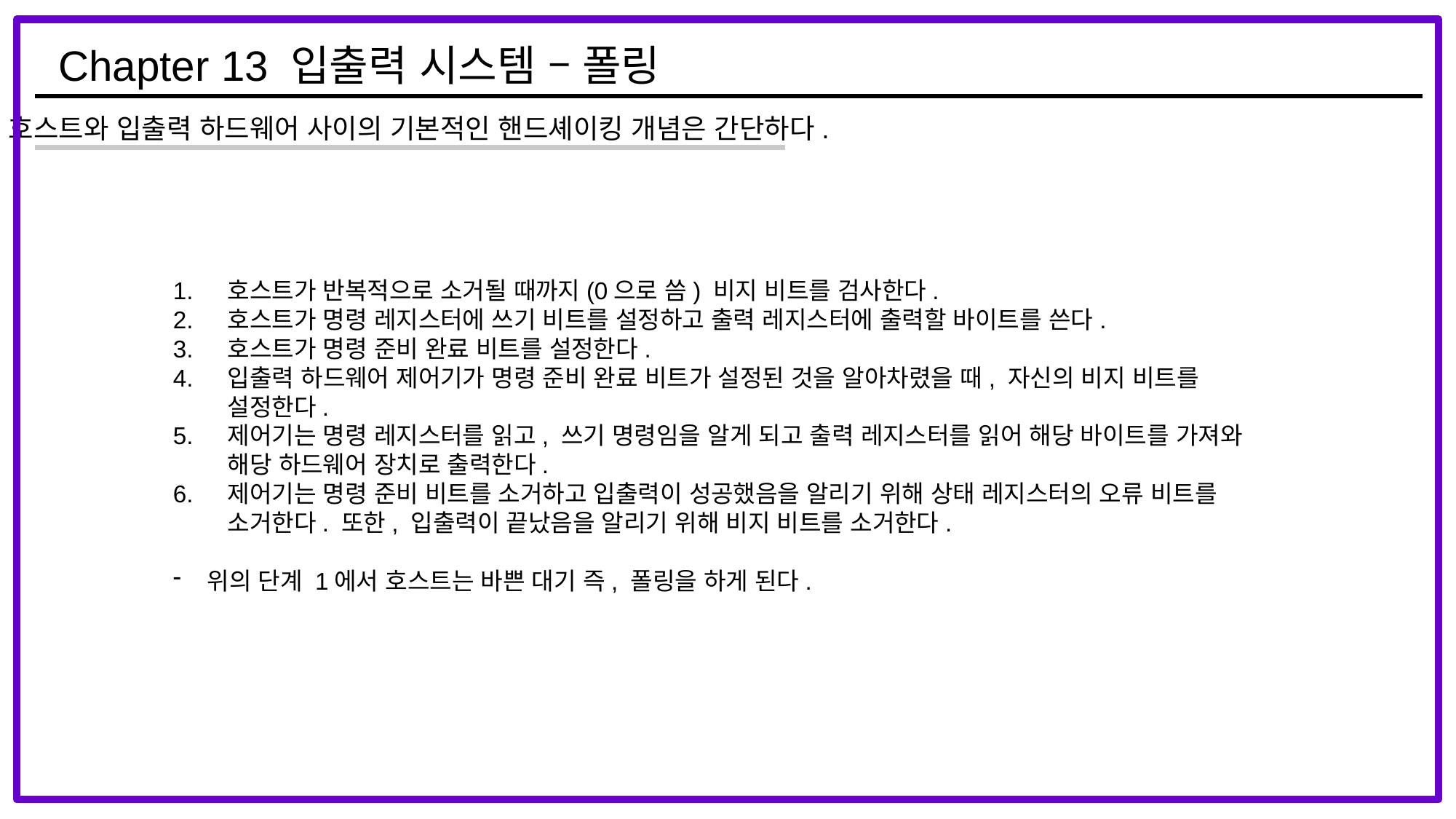

Chapter 13 입출력 시스템 – 폴링
호스트와 입출력 하드웨어 사이의 기본적인 핸드셰이킹 개념은 간단하다.
호스트가 반복적으로 소거될 때까지(0으로 씀) 비지 비트를 검사한다.
호스트가 명령 레지스터에 쓰기 비트를 설정하고 출력 레지스터에 출력할 바이트를 쓴다.
호스트가 명령 준비 완료 비트를 설정한다.
입출력 하드웨어 제어기가 명령 준비 완료 비트가 설정된 것을 알아차렸을 때, 자신의 비지 비트를 설정한다.
제어기는 명령 레지스터를 읽고, 쓰기 명령임을 알게 되고 출력 레지스터를 읽어 해당 바이트를 가져와 해당 하드웨어 장치로 출력한다.
제어기는 명령 준비 비트를 소거하고 입출력이 성공했음을 알리기 위해 상태 레지스터의 오류 비트를 소거한다. 또한, 입출력이 끝났음을 알리기 위해 비지 비트를 소거한다.

위의 단계 1에서 호스트는 바쁜 대기 즉, 폴링을 하게 된다.